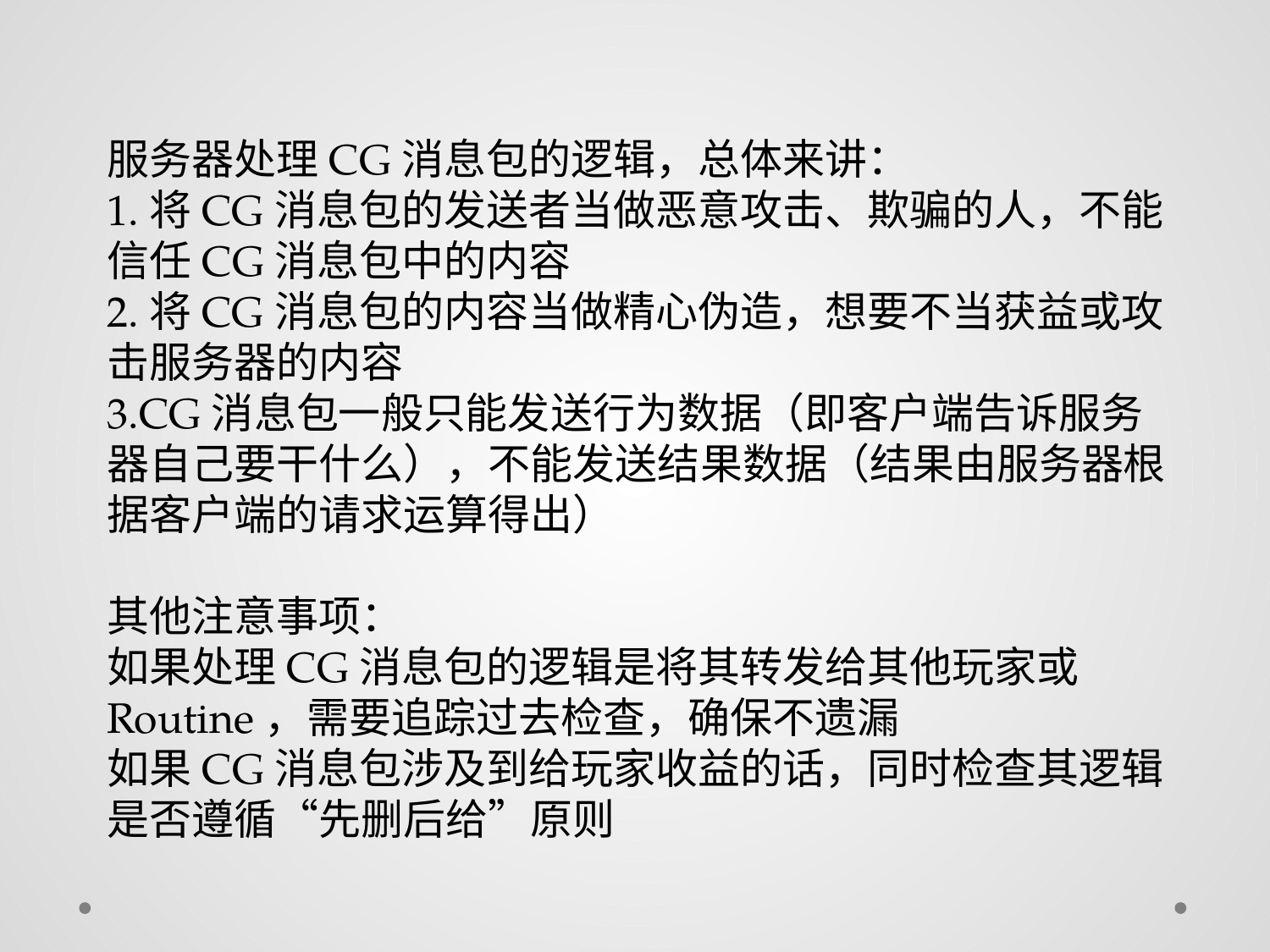

服务器处理CG消息包的逻辑，总体来讲：
1.将CG消息包的发送者当做恶意攻击、欺骗的人，不能信任CG消息包中的内容
2.将CG消息包的内容当做精心伪造，想要不当获益或攻击服务器的内容
3.CG消息包一般只能发送行为数据（即客户端告诉服务器自己要干什么），不能发送结果数据（结果由服务器根据客户端的请求运算得出）

其他注意事项：
如果处理CG消息包的逻辑是将其转发给其他玩家或Routine，需要追踪过去检查，确保不遗漏
如果CG消息包涉及到给玩家收益的话，同时检查其逻辑是否遵循“先删后给”原则